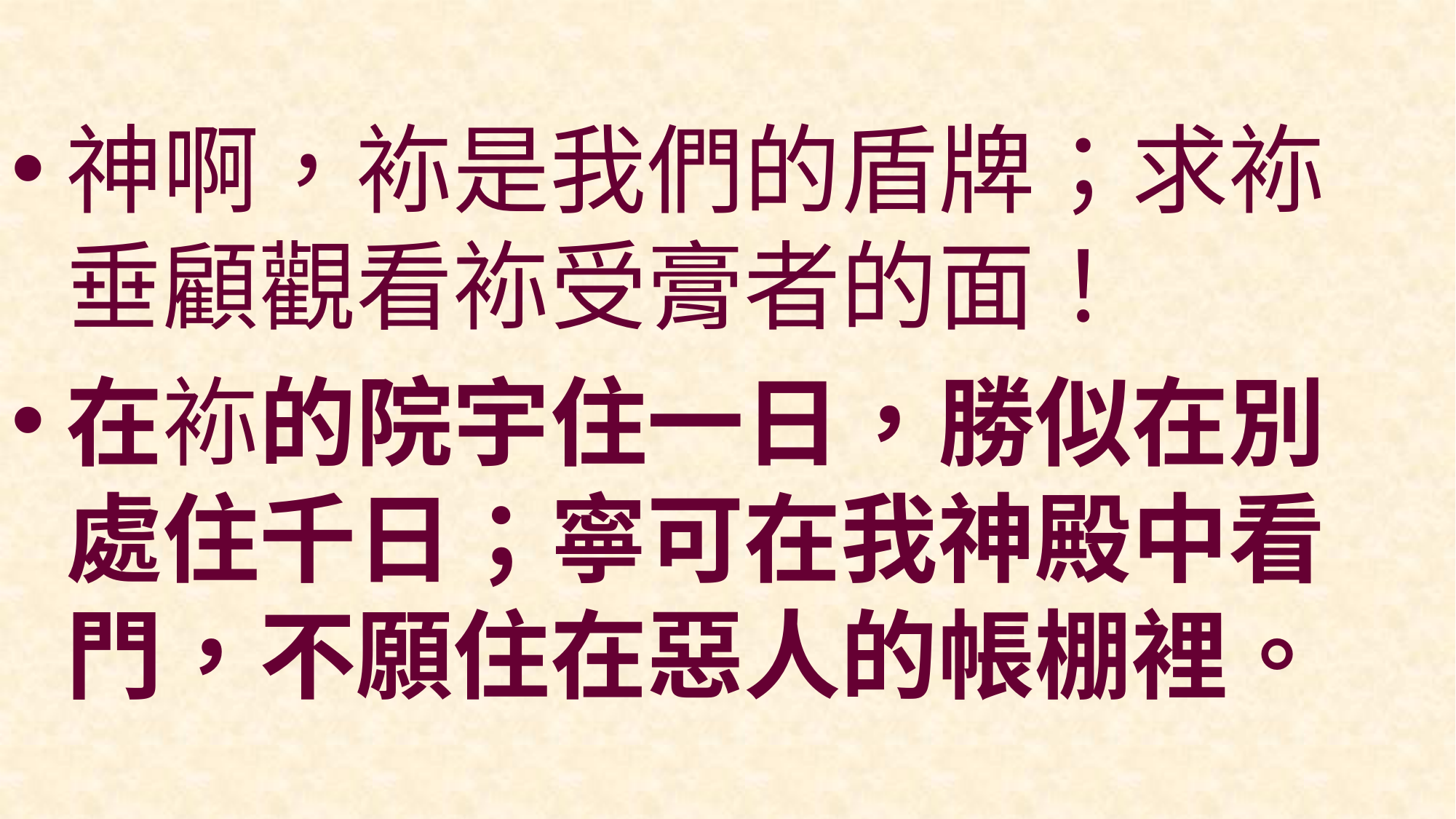

神啊，袮是我們的盾牌；求袮垂顧觀看袮受膏者的面！
在袮的院宇住一日，勝似在別處住千日；寧可在我神殿中看門，不願住在惡人的帳棚裡。